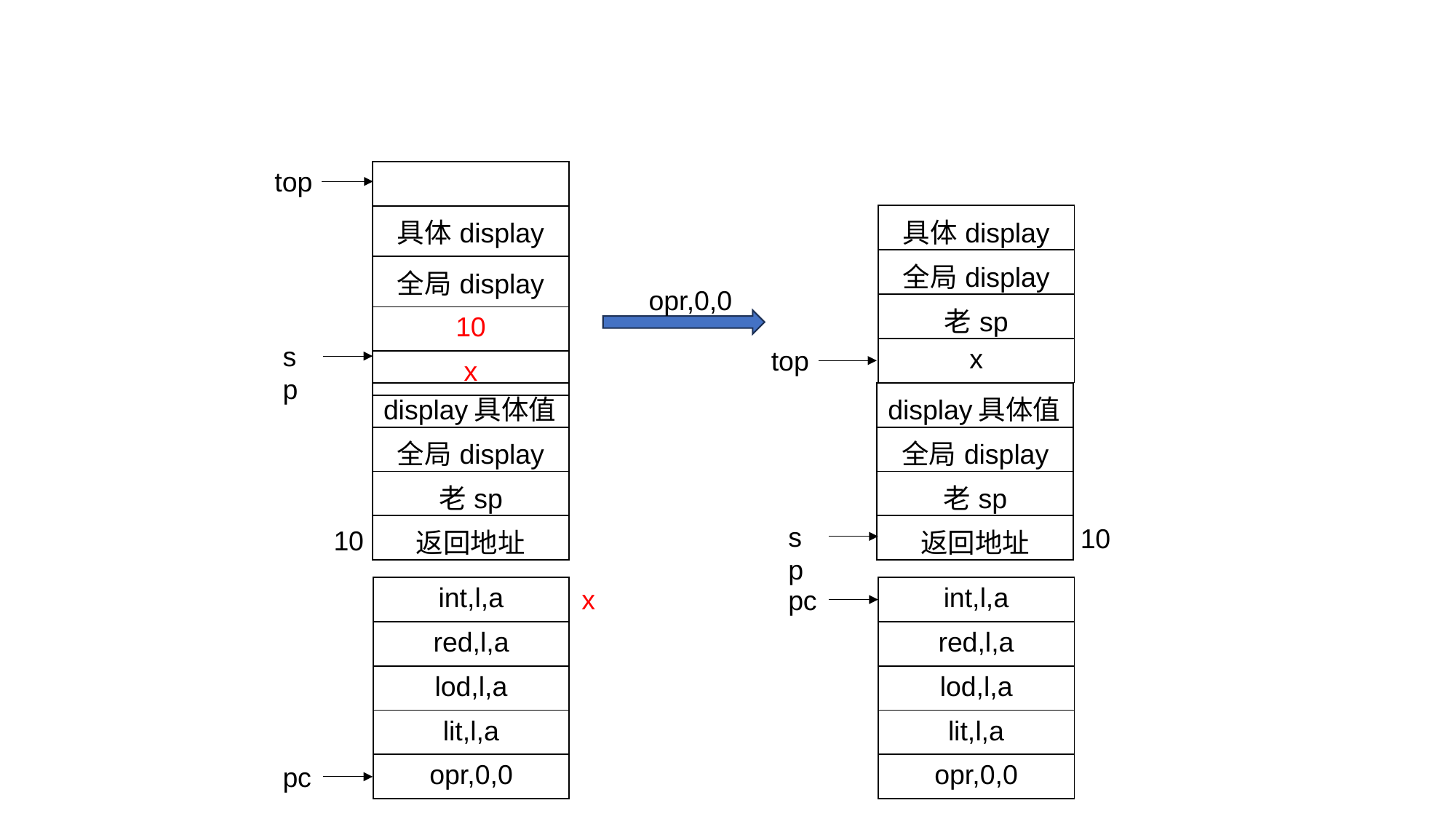

top
|  |
| --- |
| 具体display |
| 全局display |
| 10 |
| x |
| 具体display |
| --- |
| 全局display |
| 老sp |
| x |
opr,0,0

sp
top
| display具体值 |
| --- |
| 全局display |
| 老sp |
| 返回地址 |
| display具体值 |
| --- |
| 全局display |
| 老sp |
| 返回地址 |
sp
10
10
| int,l,a |
| --- |
| red,l,a |
| lod,l,a |
| lit,l,a |
| opr,0,0 |
x
| int,l,a |
| --- |
| red,l,a |
| lod,l,a |
| lit,l,a |
| opr,0,0 |
pc
pc